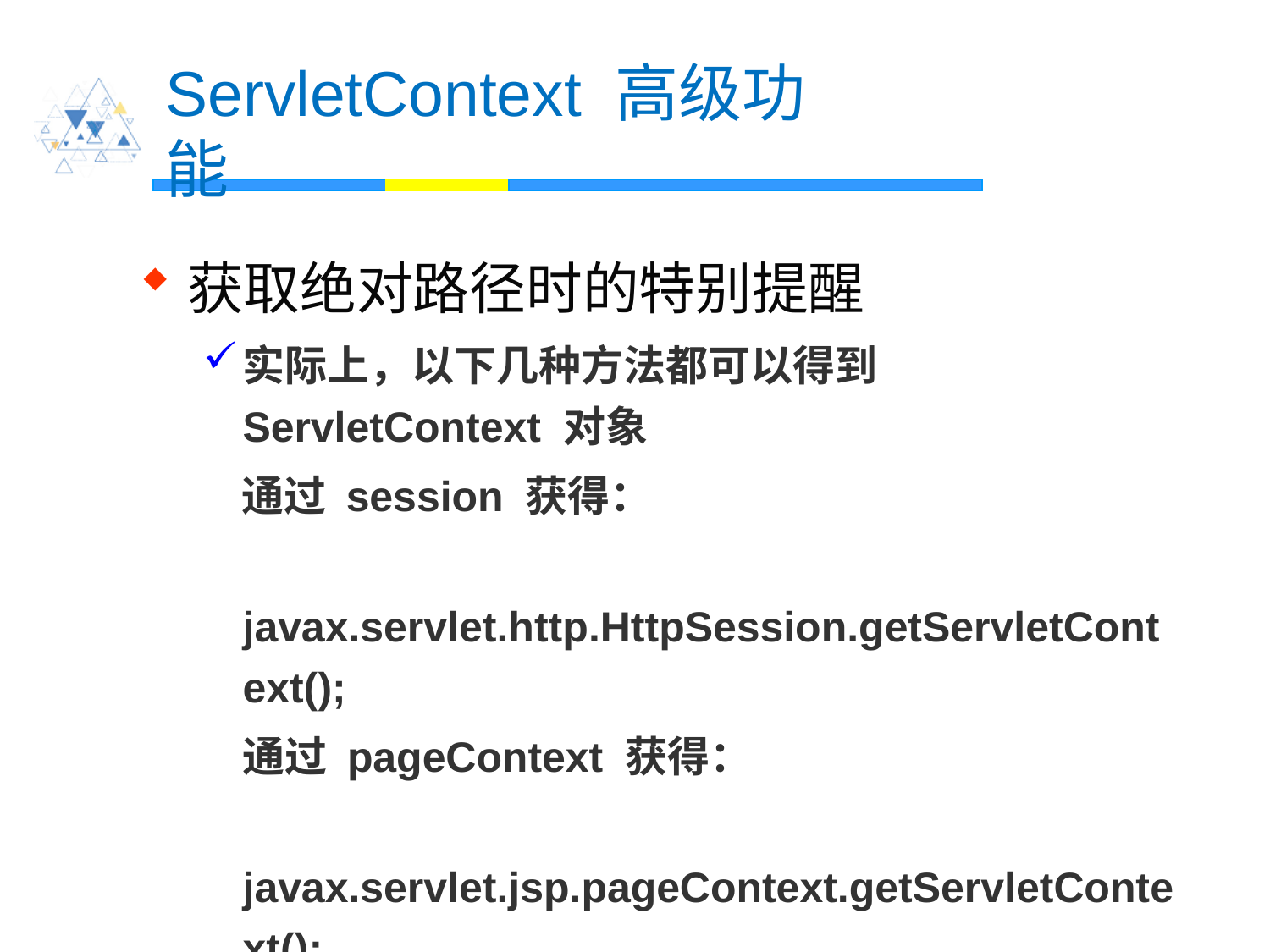

# ServletContext 高级功能
获取绝对路径时的特别提醒
实际上，以下几种方法都可以得到 ServletContext 对象
   通过 session 获得：
	javax.servlet.http.HttpSession.getServletContext();
	通过 pageContext 获得：
	javax.servlet.jsp.pageContext.getServletContext();